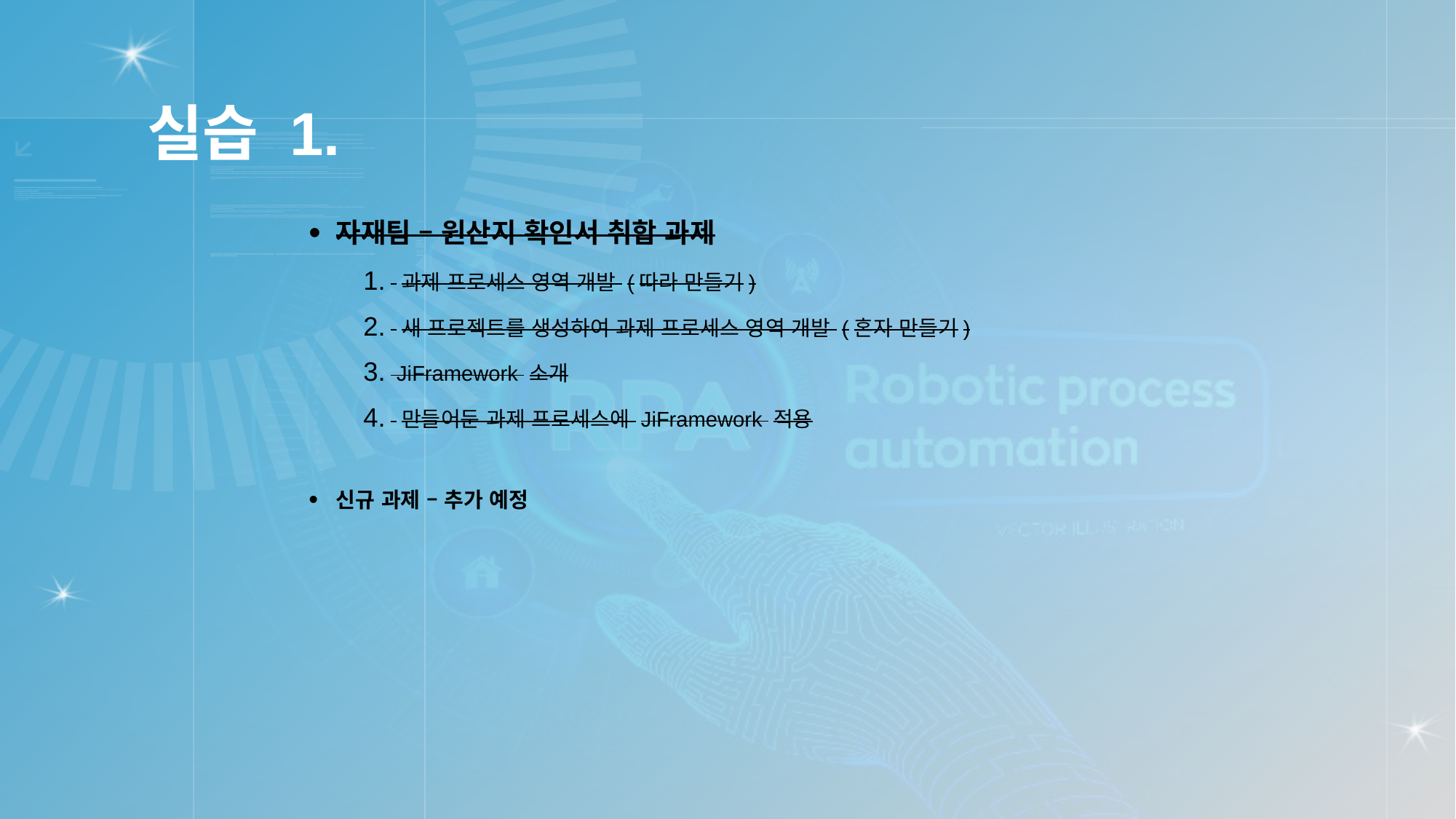

# 실습 1.
자재팀 – 원산지 확인서 취합 과제
 과제 프로세스 영역 개발 (따라 만들기)
 새 프로젝트를 생성하여 과제 프로세스 영역 개발 (혼자 만들기)
 JiFramework 소개
 만들어둔 과제 프로세스에 JiFramework 적용
신규 과제 – 추가 예정